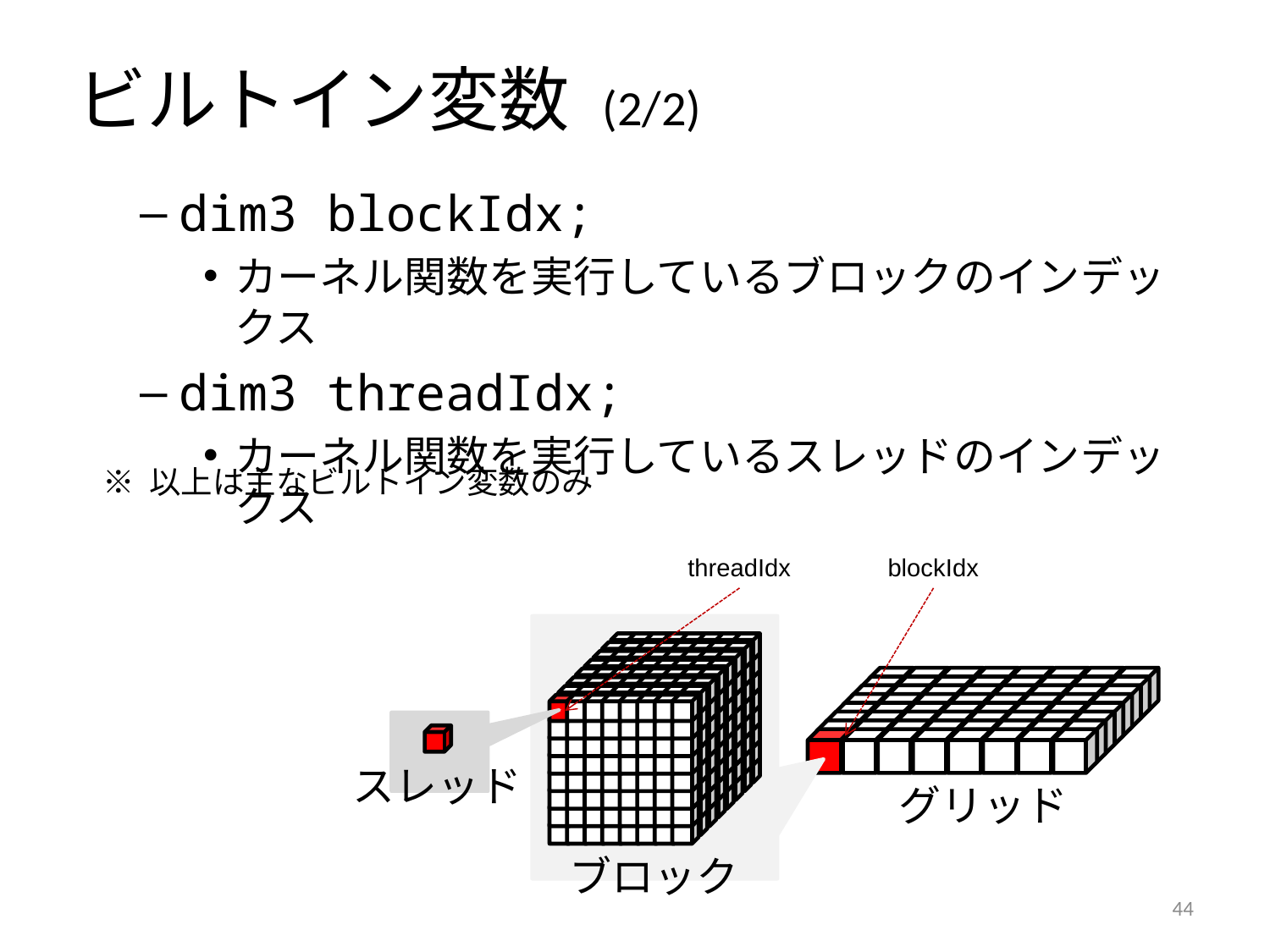

# ビルトイン変数 (2/2)
dim3 blockIdx;
カーネル関数を実行しているブロックのインデックス
dim3 threadIdx;
カーネル関数を実行しているスレッドのインデックス
※ 以上は主なビルトイン変数のみ
threadIdx
blockIdx

スレッド
グリッド
ブロック
44